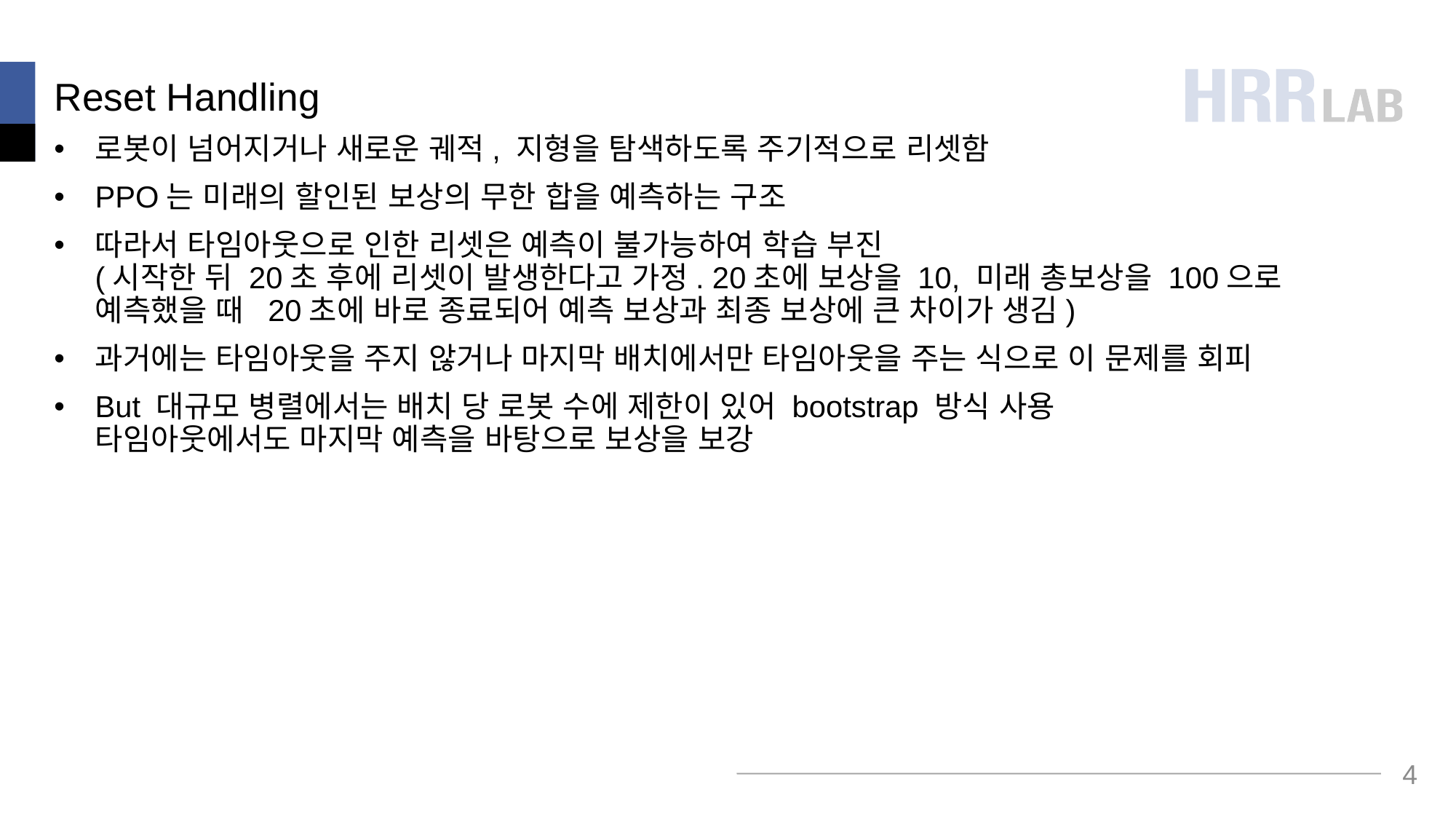

# Reset Handling
로봇이 넘어지거나 새로운 궤적, 지형을 탐색하도록 주기적으로 리셋함
PPO는 미래의 할인된 보상의 무한 합을 예측하는 구조
따라서 타임아웃으로 인한 리셋은 예측이 불가능하여 학습 부진
(시작한 뒤 20초 후에 리셋이 발생한다고 가정. 20초에 보상을 10, 미래 총보상을 100으로 예측했을 때  20초에 바로 종료되어 예측 보상과 최종 보상에 큰 차이가 생김)
과거에는 타임아웃을 주지 않거나 마지막 배치에서만 타임아웃을 주는 식으로 이 문제를 회피
But 대규모 병렬에서는 배치 당 로봇 수에 제한이 있어 bootstrap 방식 사용
타임아웃에서도 마지막 예측을 바탕으로 보상을 보강
4